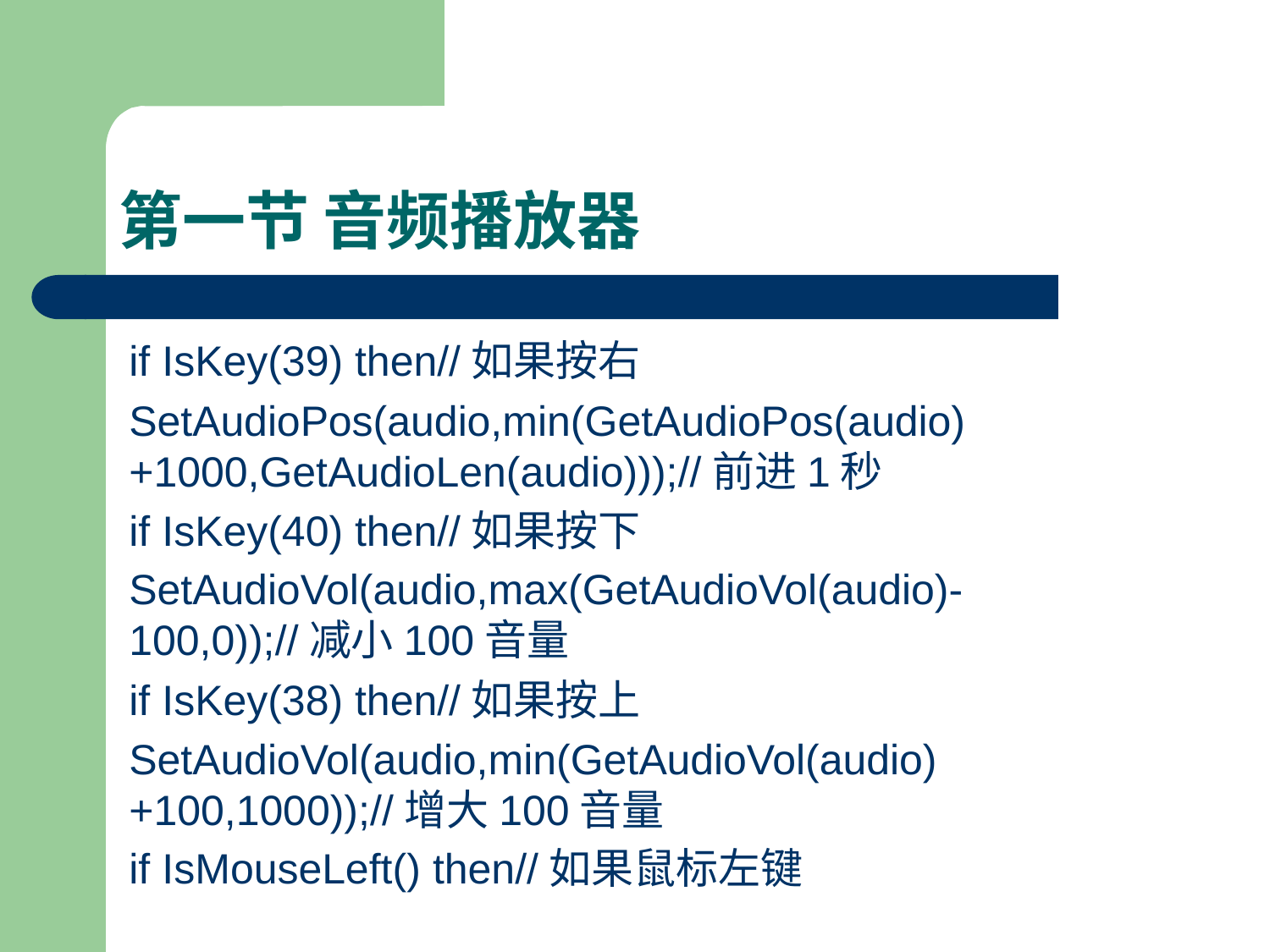

# 第一节 音频播放器
if IsKey(39) then//如果按右
SetAudioPos(audio,min(GetAudioPos(audio)+1000,GetAudioLen(audio)));//前进1秒
if IsKey(40) then//如果按下
SetAudioVol(audio,max(GetAudioVol(audio)-100,0));//减小100音量
if IsKey(38) then//如果按上
SetAudioVol(audio,min(GetAudioVol(audio)+100,1000));//增大100音量
if IsMouseLeft() then//如果鼠标左键